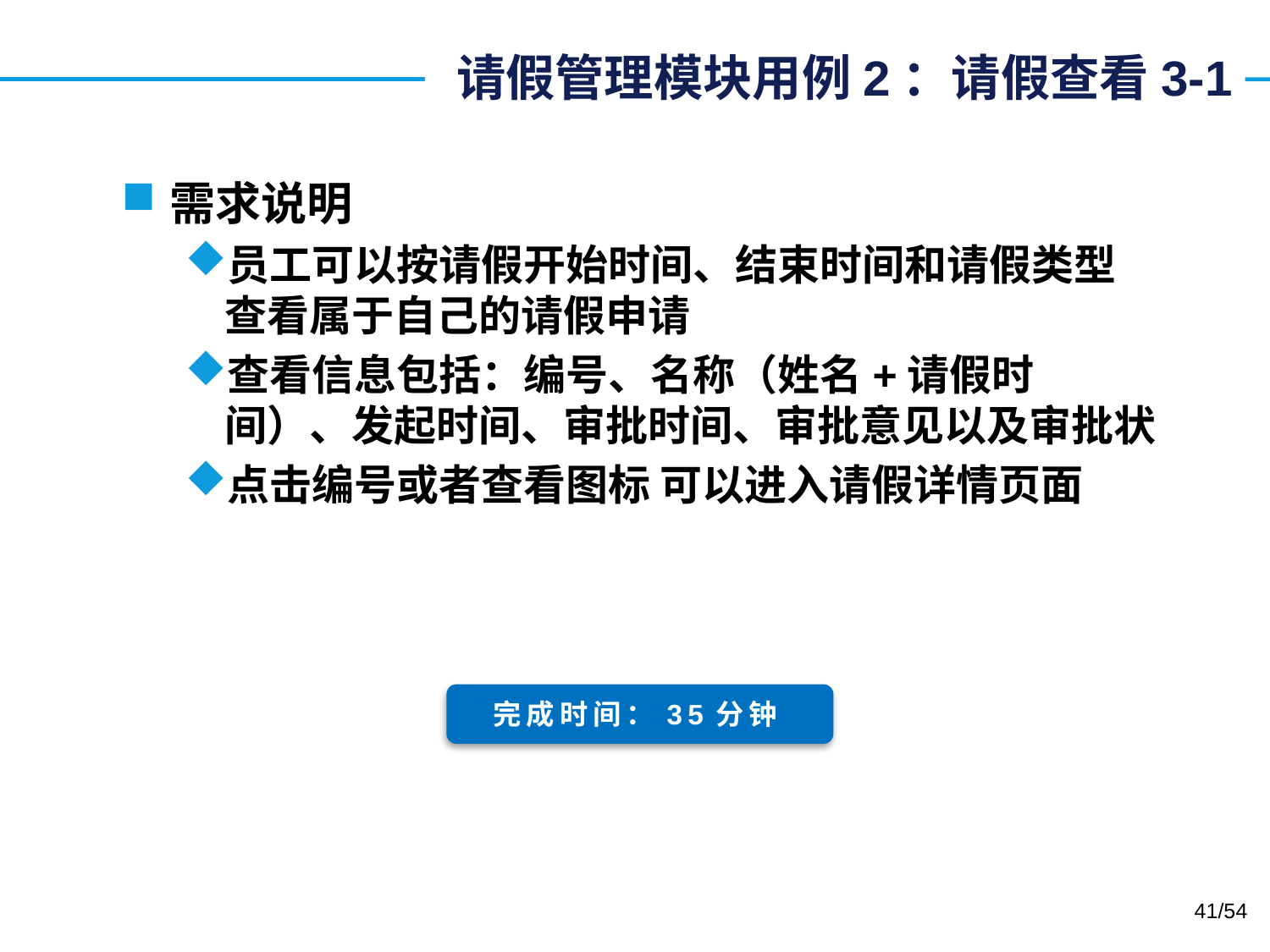

# 请假管理模块用例2：请假查看3-1
需求说明
员工可以按请假开始时间、结束时间和请假类型查看属于自己的请假申请
查看信息包括：编号、名称（姓名+请假时间）、发起时间、审批时间、审批意见以及审批状
点击编号或者查看图标 可以进入请假详情页面

完成时间：35分钟
41/54